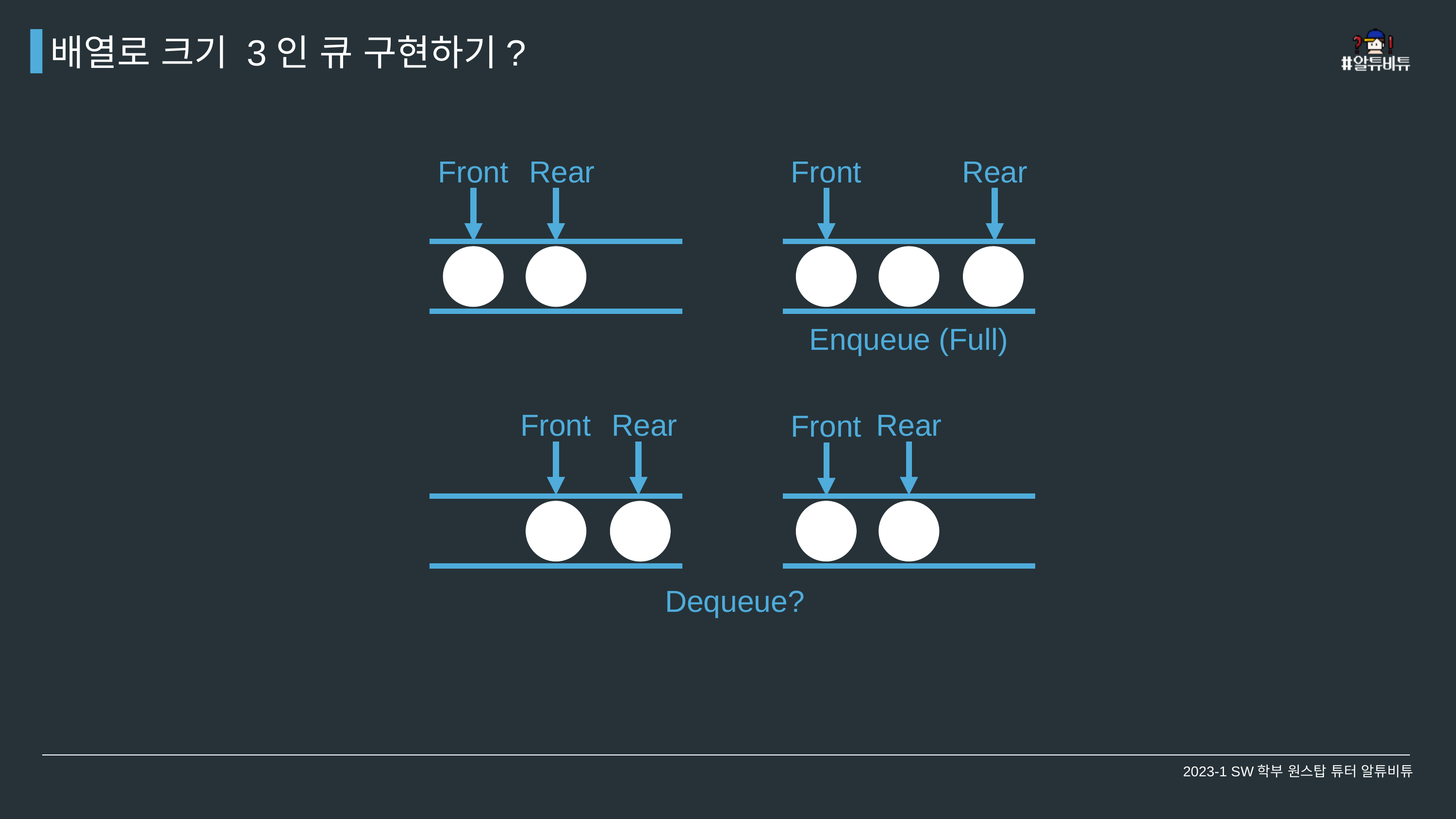

배열로 크기 3인 큐 구현하기?
Front
Rear
Front
Rear
|  |  |  |
| --- | --- | --- |
|  |  |  |
| --- | --- | --- |

Enqueue (Full)
Front
Rear
Rear
Front
|  |  |  |
| --- | --- | --- |
|  |  |  |
| --- | --- | --- |

Dequeue?
2023-1 SW학부 원스탑 튜터 알튜비튜